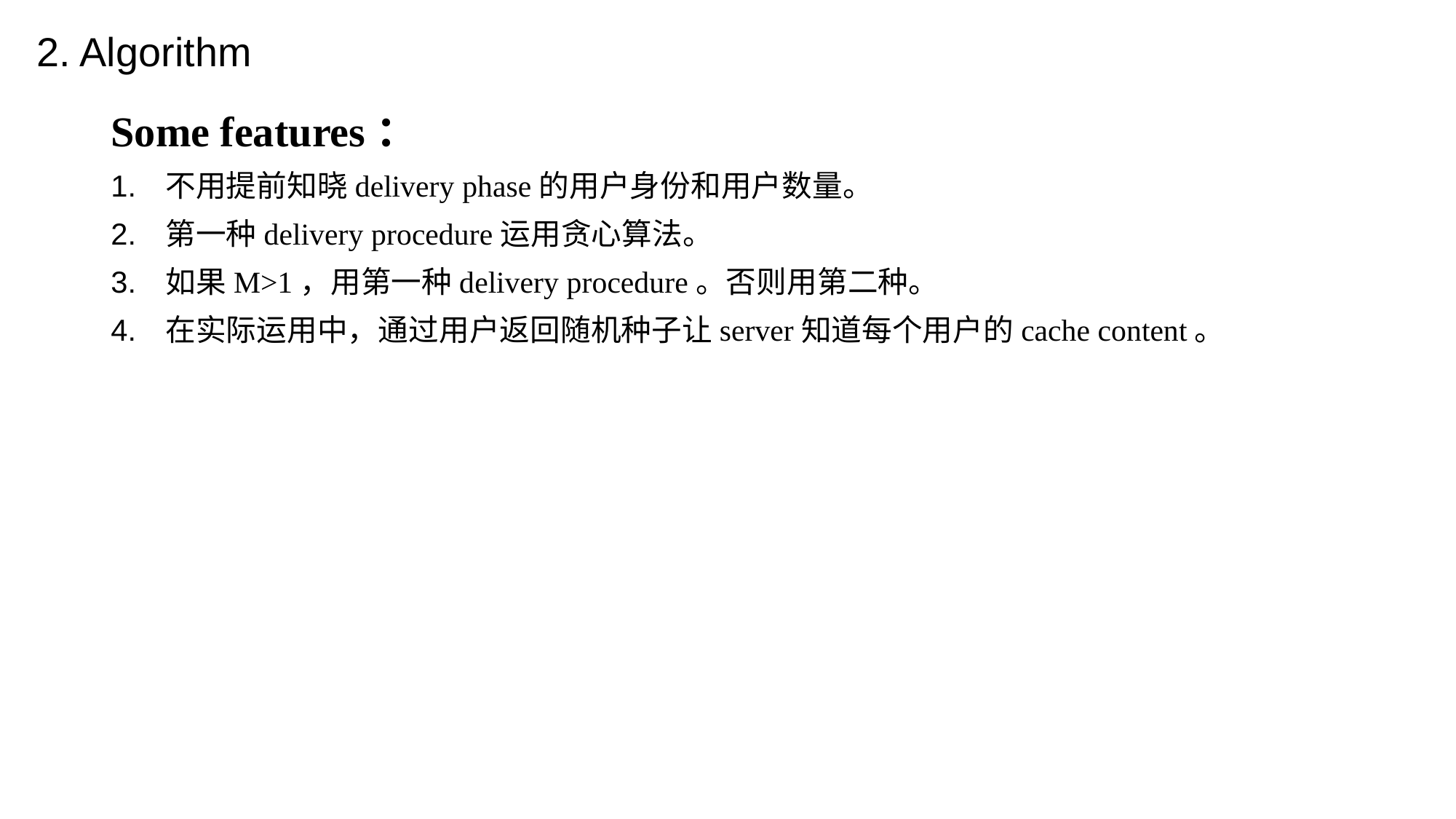

# 2. Algorithm
Some features：
不用提前知晓delivery phase的用户身份和用户数量。
第一种delivery procedure运用贪心算法。
如果M>1，用第一种delivery procedure。否则用第二种。
在实际运用中，通过用户返回随机种子让server知道每个用户的cache content。